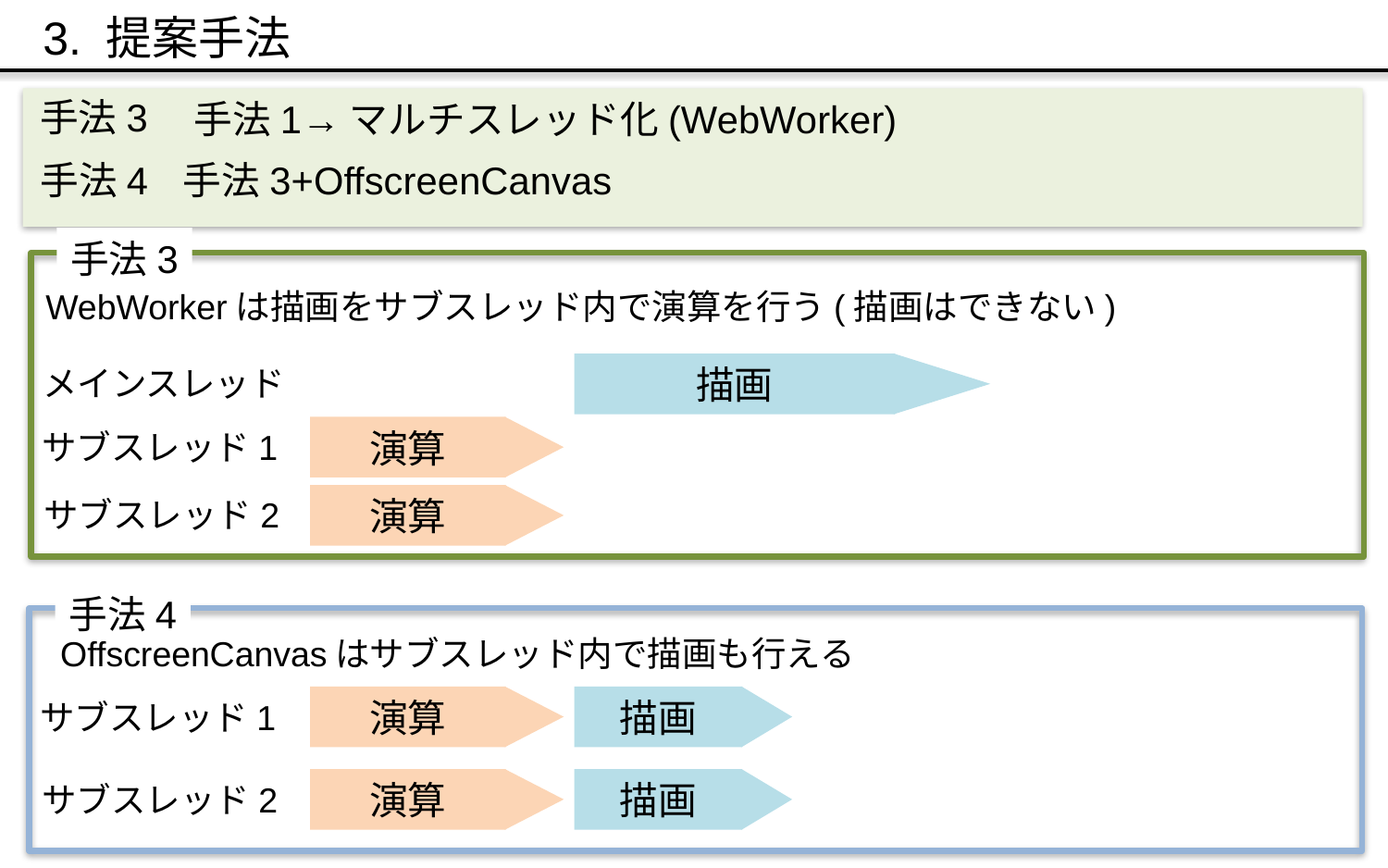

3. 提案手法
手法3
手法1→マルチスレッド化(WebWorker)

手法4
手法3+OffscreenCanvas
手法3

WebWorkerは描画をサブスレッド内で演算を行う(描画はできない)
描画

メインスレッド
演算

サブスレッド1
演算

サブスレッド2
手法4

OffscreenCanvasはサブスレッド内で描画も行える
演算

描画

サブスレッド1
演算

描画

サブスレッド2